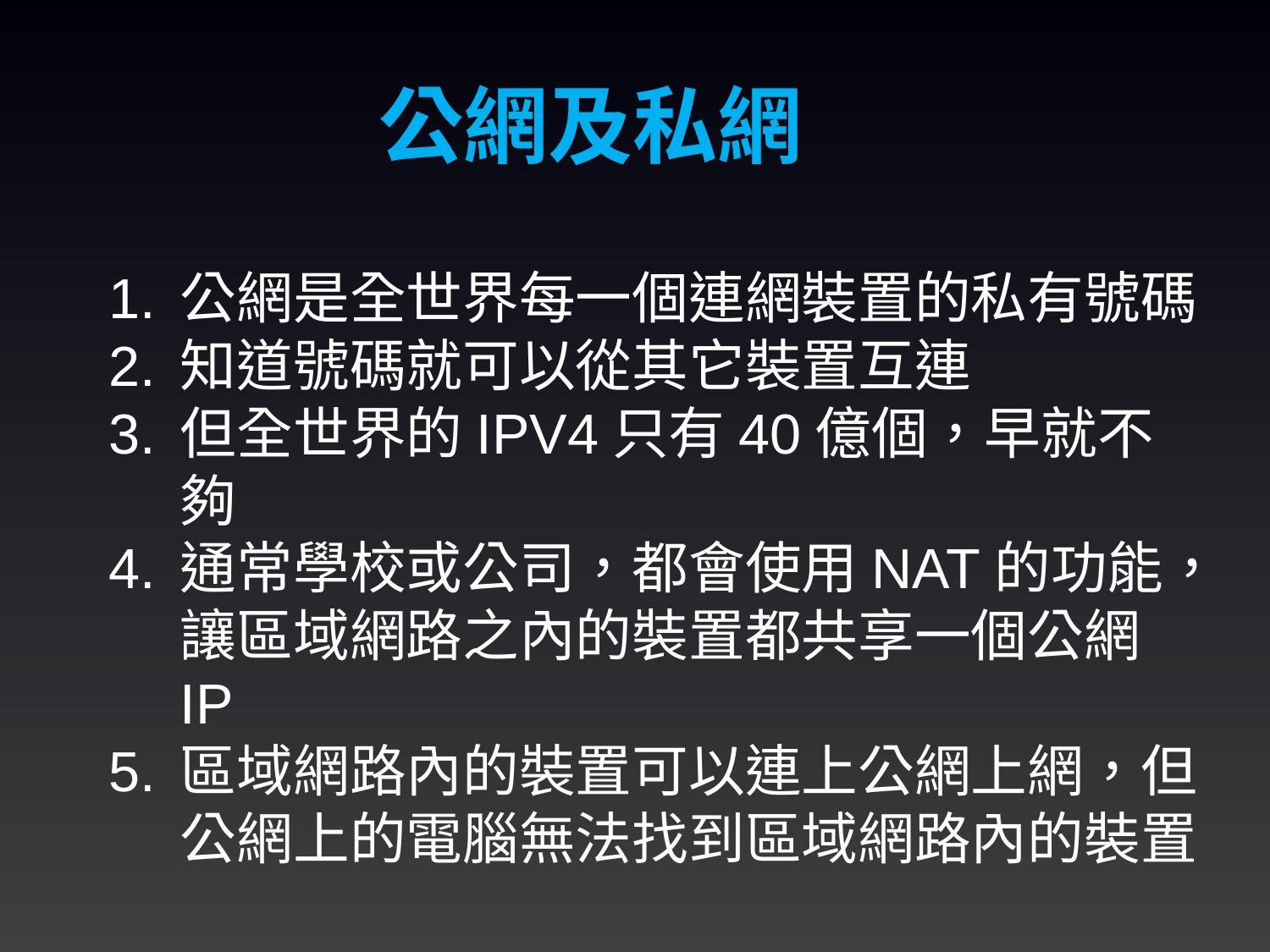

公網及私網
公網是全世界每一個連網裝置的私有號碼
知道號碼就可以從其它裝置互連
但全世界的IPV4只有40億個，早就不夠
通常學校或公司，都會使用NAT的功能，讓區域網路之內的裝置都共享一個公網IP
區域網路內的裝置可以連上公網上網，但公網上的電腦無法找到區域網路內的裝置